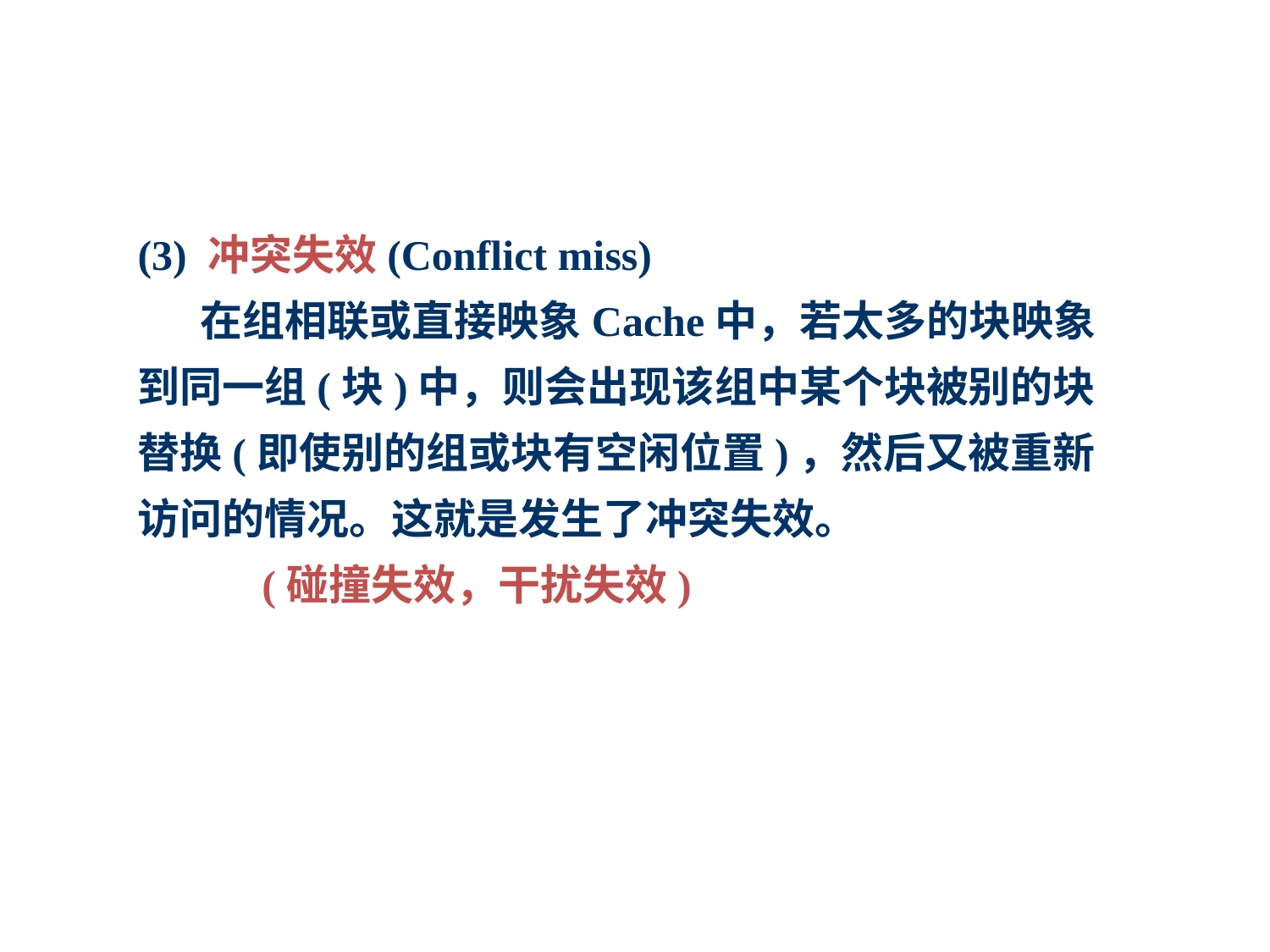

(3) 冲突失效(Conflict miss)
     在组相联或直接映象Cache中，若太多的块映象到同一组(块)中，则会出现该组中某个块被别的块替换(即使别的组或块有空闲位置)，然后又被重新访问的情况。这就是发生了冲突失效。
            (碰撞失效，干扰失效)